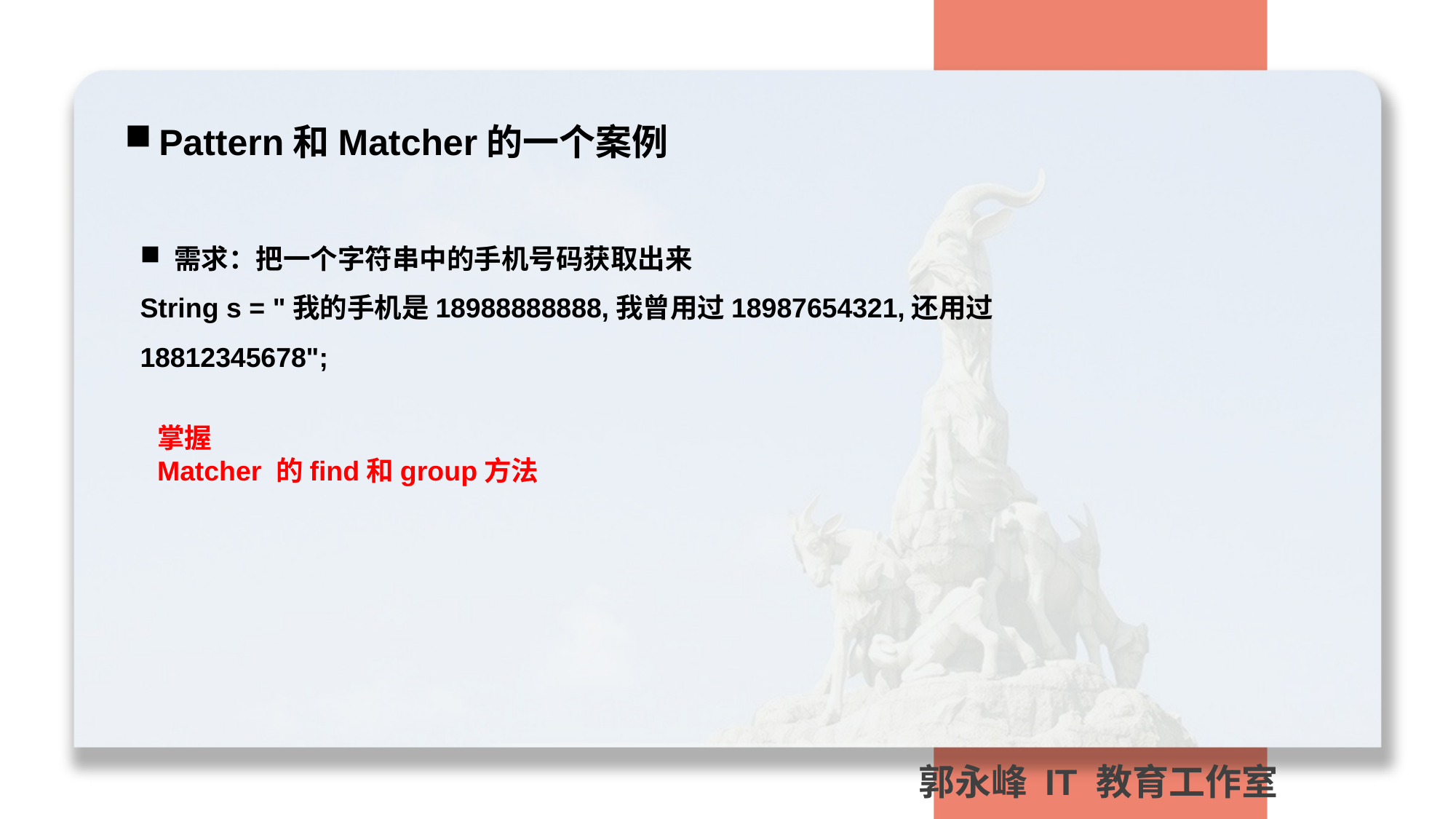

Pattern和Matcher的一个案例
需求：把一个字符串中的手机号码获取出来
String s = "我的手机是18988888888,我曾用过18987654321,还用过18812345678";

掌握
Matcher 的find和group方法